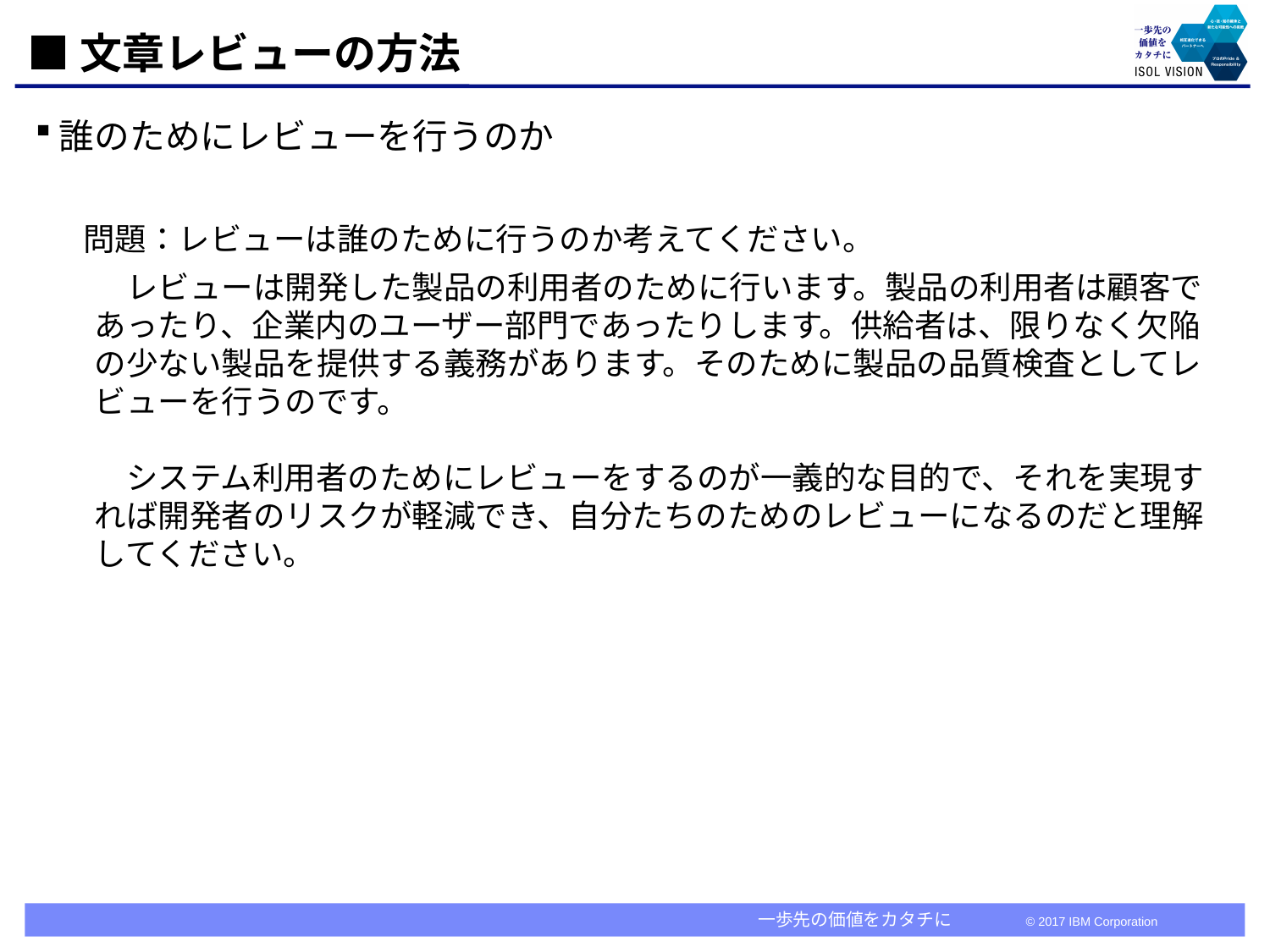

# ■文章レビューの方法
誰のためにレビューを行うのか

問題：レビューは誰のために行うのか考えてください。

　レビューは開発した製品の利用者のために行います。製品の利用者は顧客であったり、企業内のユーザー部門であったりします。供給者は、限りなく欠陥の少ない製品を提供する義務があります。そのために製品の品質検査としてレビューを行うのです。

　システム利用者のためにレビューをするのが一義的な目的で、それを実現すれば開発者のリスクが軽減でき、自分たちのためのレビューになるのだと理解してください。